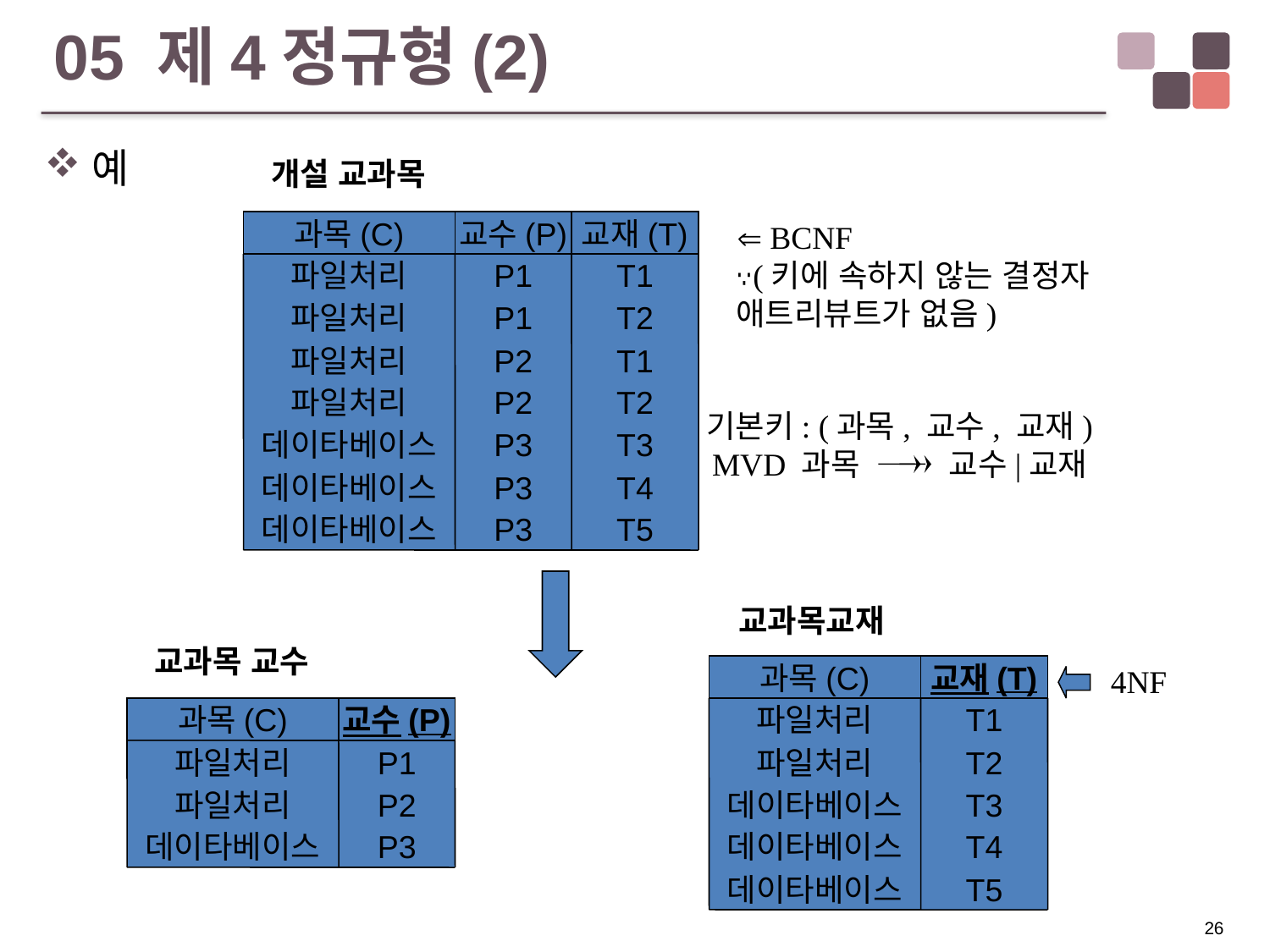

# 05 제4정규형(2)

예
개설 교과목
과목(C)
교수(P)
교재(T)
파일처리

P1

T1

파일처리
P1
T2
파일처리
P2
T1
파일처리
P2
T2
데이타베이스
P3
T3
데이타베이스
P3
T4
데이타베이스
P3
T5

⇐ BCNF
∵(키에 속하지 않는 결정자
애트리뷰트가 없음)
기본키: (과목, 교수, 교재)
MVD 과목          교수|교재

교과목교재
과목(C)
교재(T)
4NF

파일처리

T1

파일처리
T2
데이타베이스
T3
데이타베이스
T4
데이타베이스
T5

교과목 교수
과목(C)
교수(P)
파일처리

P1

파일처리
P2
데이타베이스
P3